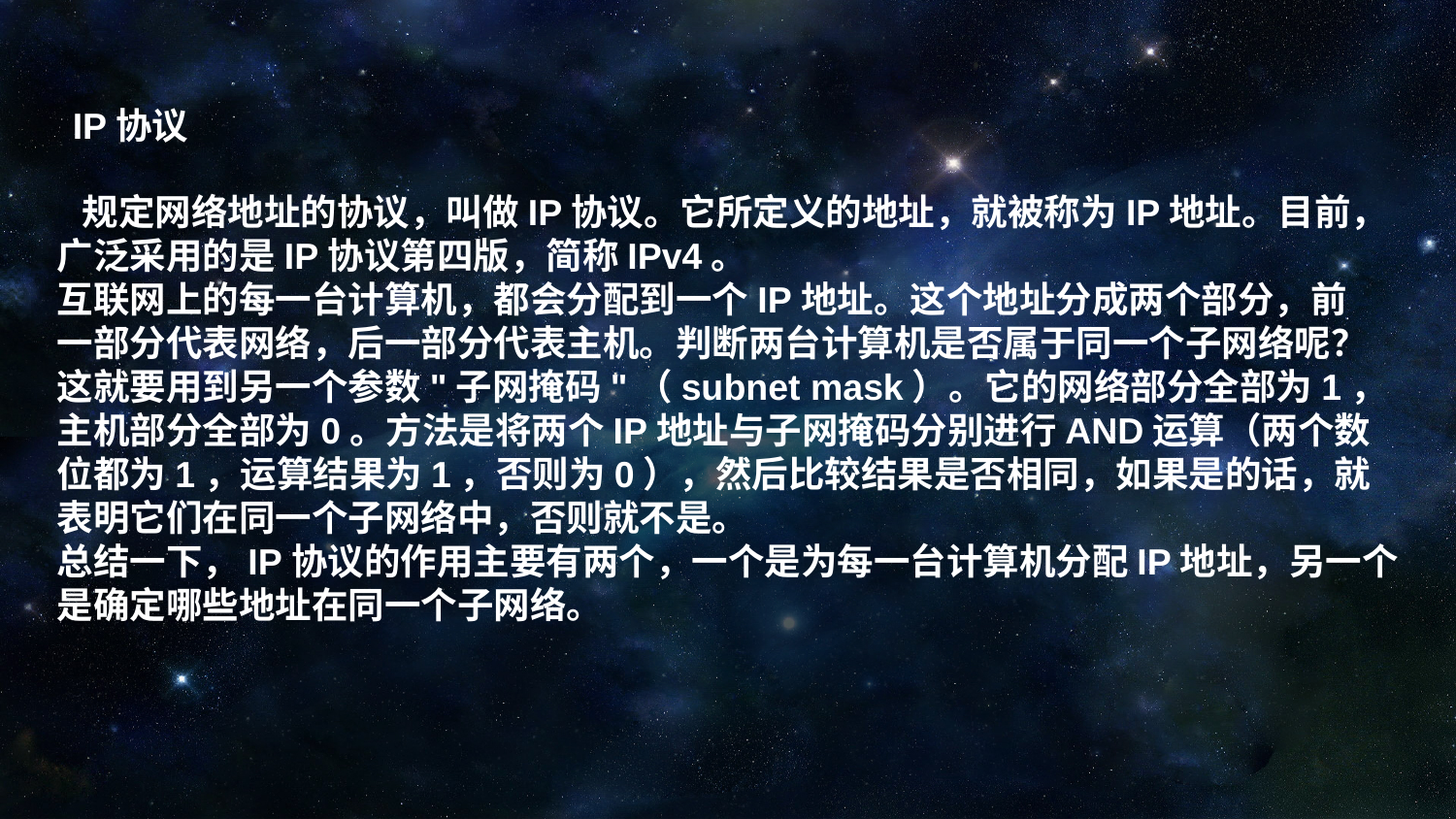

IP协议
  规定网络地址的协议，叫做IP协议。它所定义的地址，就被称为IP地址。目前，
广泛采用的是IP协议第四版，简称IPv4。
互联网上的每一台计算机，都会分配到一个IP地址。这个地址分成两个部分，前
一部分代表网络，后一部分代表主机。判断两台计算机是否属于同一个子网络呢？
这就要用到另一个参数"子网掩码"（subnet mask）。它的网络部分全部为1，
主机部分全部为0。方法是将两个IP地址与子网掩码分别进行AND运算（两个数
位都为1，运算结果为1，否则为0），然后比较结果是否相同，如果是的话，就
表明它们在同一个子网络中，否则就不是。
总结一下，IP协议的作用主要有两个，一个是为每一台计算机分配IP地址，另一个
是确定哪些地址在同一个子网络。